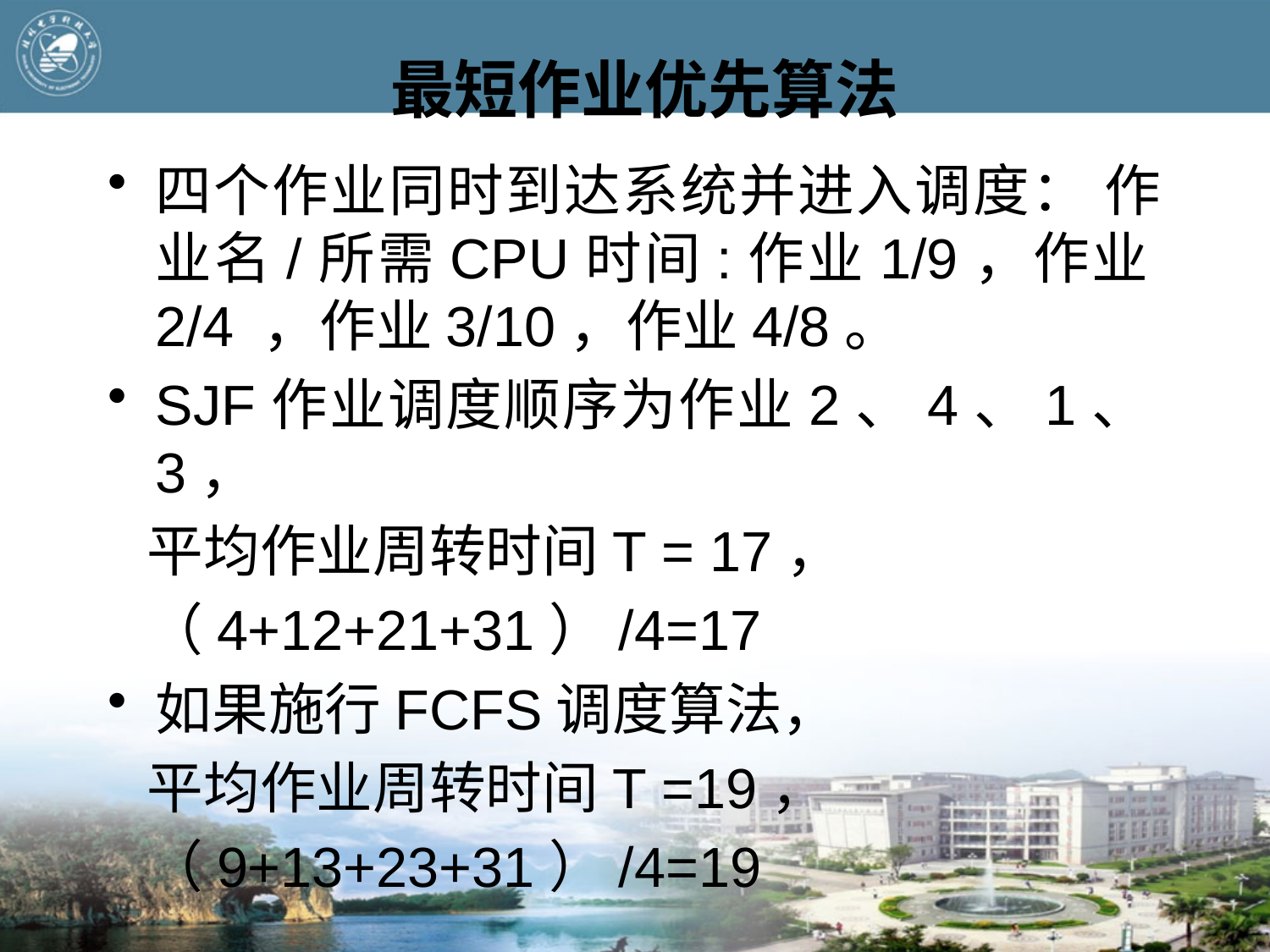

# 最短作业优先算法
四个作业同时到达系统并进入调度： 作业名/所需CPU时间:作业1/9，作业2/4 ，作业3/10，作业4/8。
SJF作业调度顺序为作业2、4、1、3，
  平均作业周转时间T = 17，
  （4+12+21+31）/4=17
如果施行FCFS调度算法，
  平均作业周转时间T =19，
  （9+13+23+31）/4=19